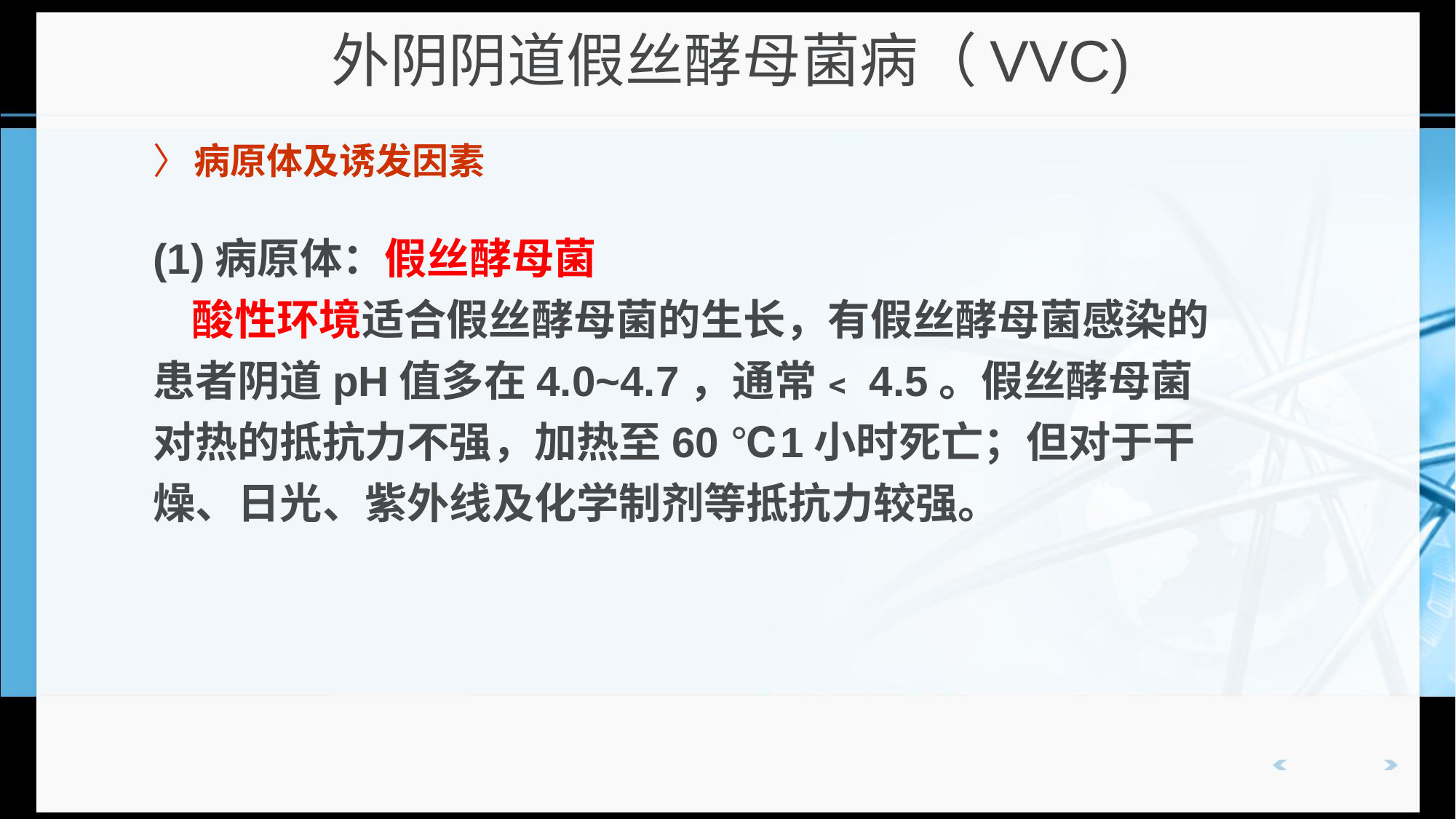

# 外阴阴道假丝酵母菌病（VVC)

病原体及诱发因素

(1)病原体：假丝酵母菌
   酸性环境适合假丝酵母菌的生长，有假丝酵母菌感染的患者阴道pH值多在4.0~4.7，通常﹤4.5。假丝酵母菌对热的抵抗力不强，加热至60 ℃1小时死亡；但对于干燥、日光、紫外线及化学制剂等抵抗力较强。